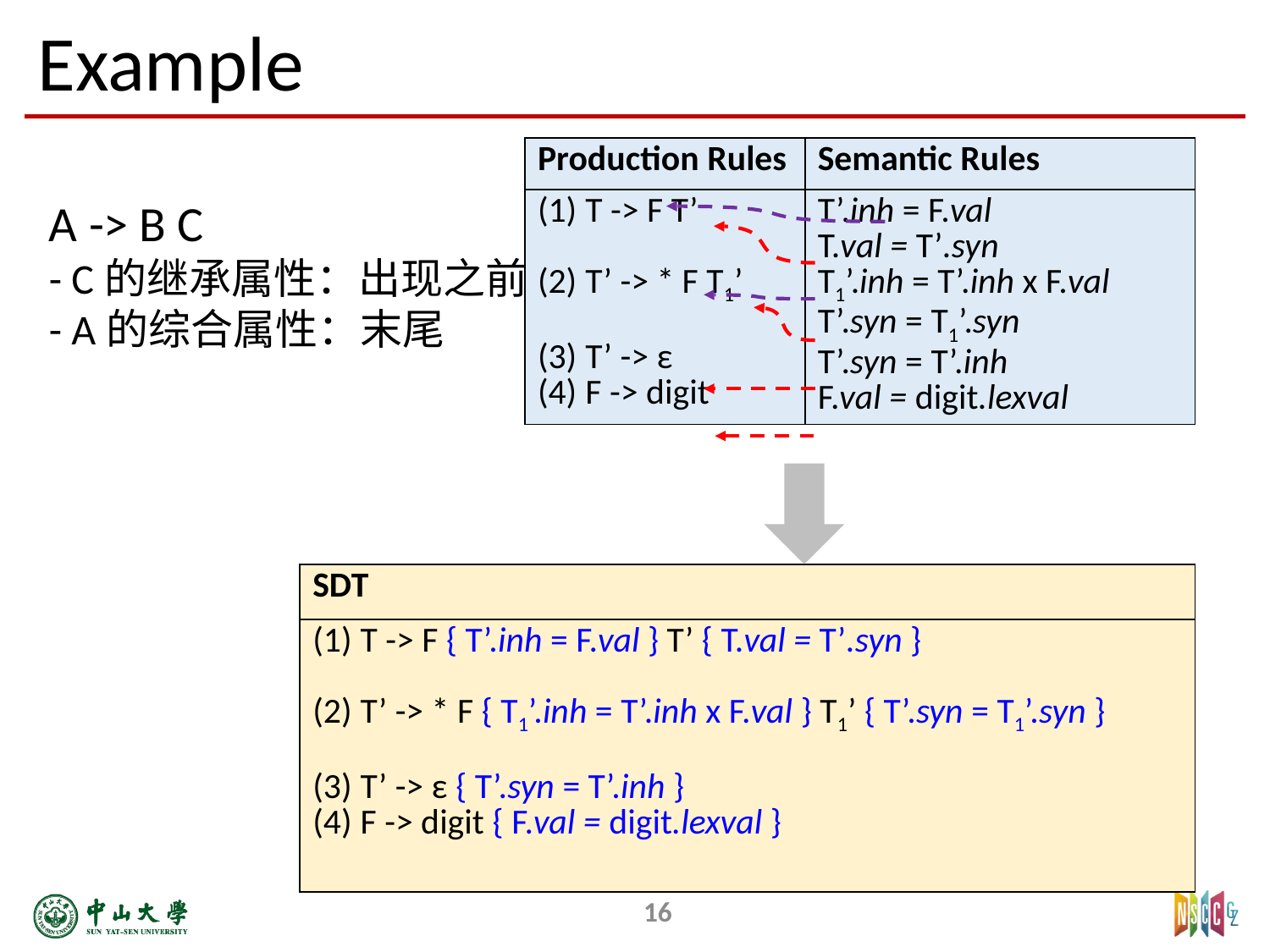

# Example
| Production Rules | Semantic Rules |
| --- | --- |
| T -> F T’ T’ -> \* F T1’ T’ -> ε F -> digit | T’.inh = F.val T.val = T’.syn T1’.inh = T’.inh x F.val T’.syn = T1’.syn T’.syn = T’.inh F.val = digit.lexval |
A -> B C
- C的继承属性：出现之前
- A的综合属性：末尾

| SDT |
| --- |
| T -> F { T’.inh = F.val } T’ { T.val = T’.syn } T’ -> \* F { T1’.inh = T’.inh x F.val } T1’ { T’.syn = T1’.syn } T’ -> ε { T’.syn = T’.inh } F -> digit { F.val = digit.lexval } |
16